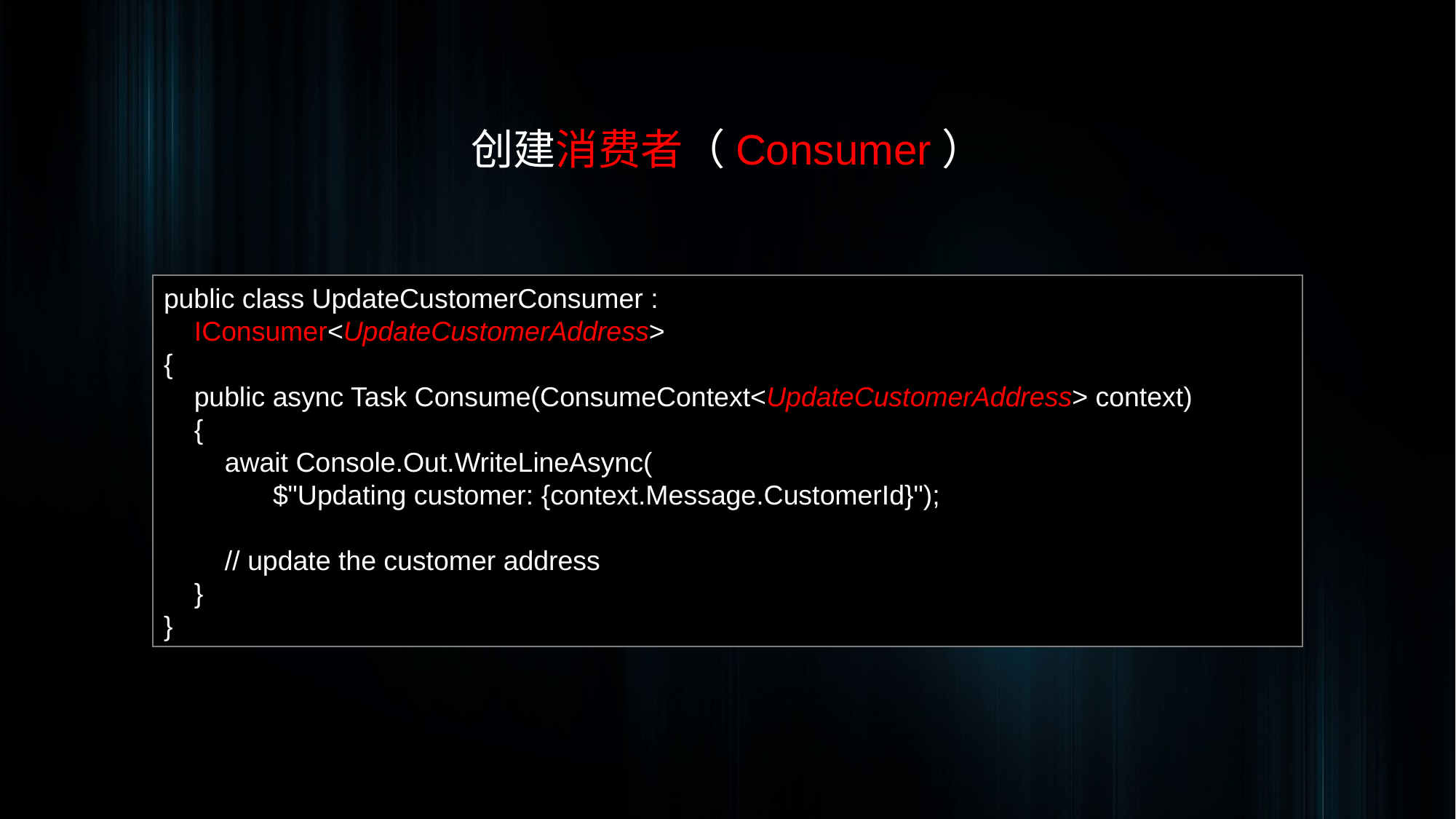

创建消费者（Consumer）
public class UpdateCustomerConsumer :
    IConsumer<UpdateCustomerAddress>
{
    public async Task Consume(ConsumeContext<UpdateCustomerAddress> context)
    {
        await Console.Out.WriteLineAsync(
	$"Updating customer: {context.Message.CustomerId}");

        // update the customer address
    }
}